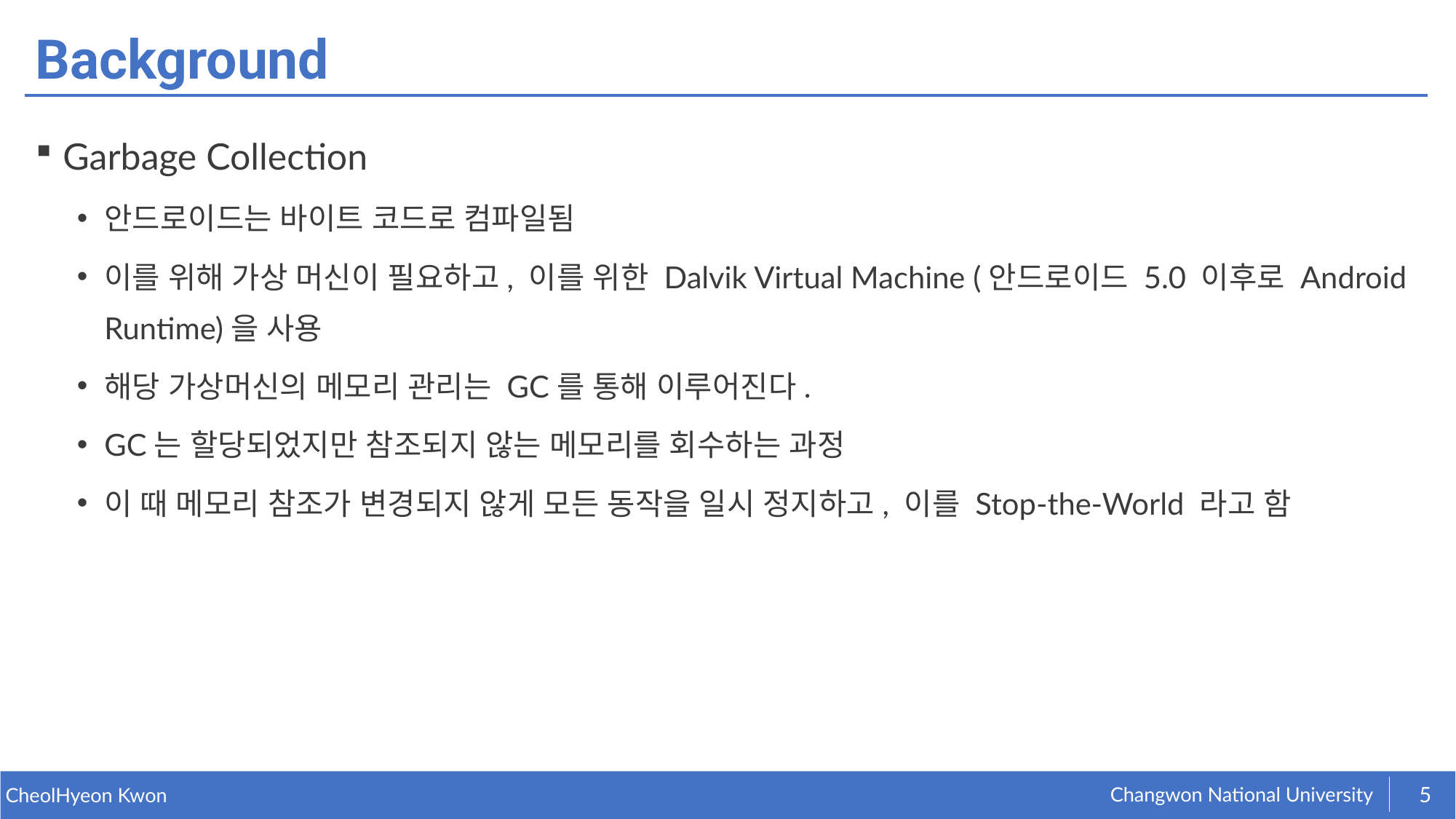

# Background
Garbage Collection
안드로이드는 바이트 코드로 컴파일됨
이를 위해 가상 머신이 필요하고, 이를 위한 Dalvik Virtual Machine (안드로이드 5.0 이후로 Android Runtime)을 사용
해당 가상머신의 메모리 관리는 GC를 통해 이루어진다.
GC는 할당되었지만 참조되지 않는 메모리를 회수하는 과정
이 때 메모리 참조가 변경되지 않게 모든 동작을 일시 정지하고, 이를 Stop-the-World 라고 함

5